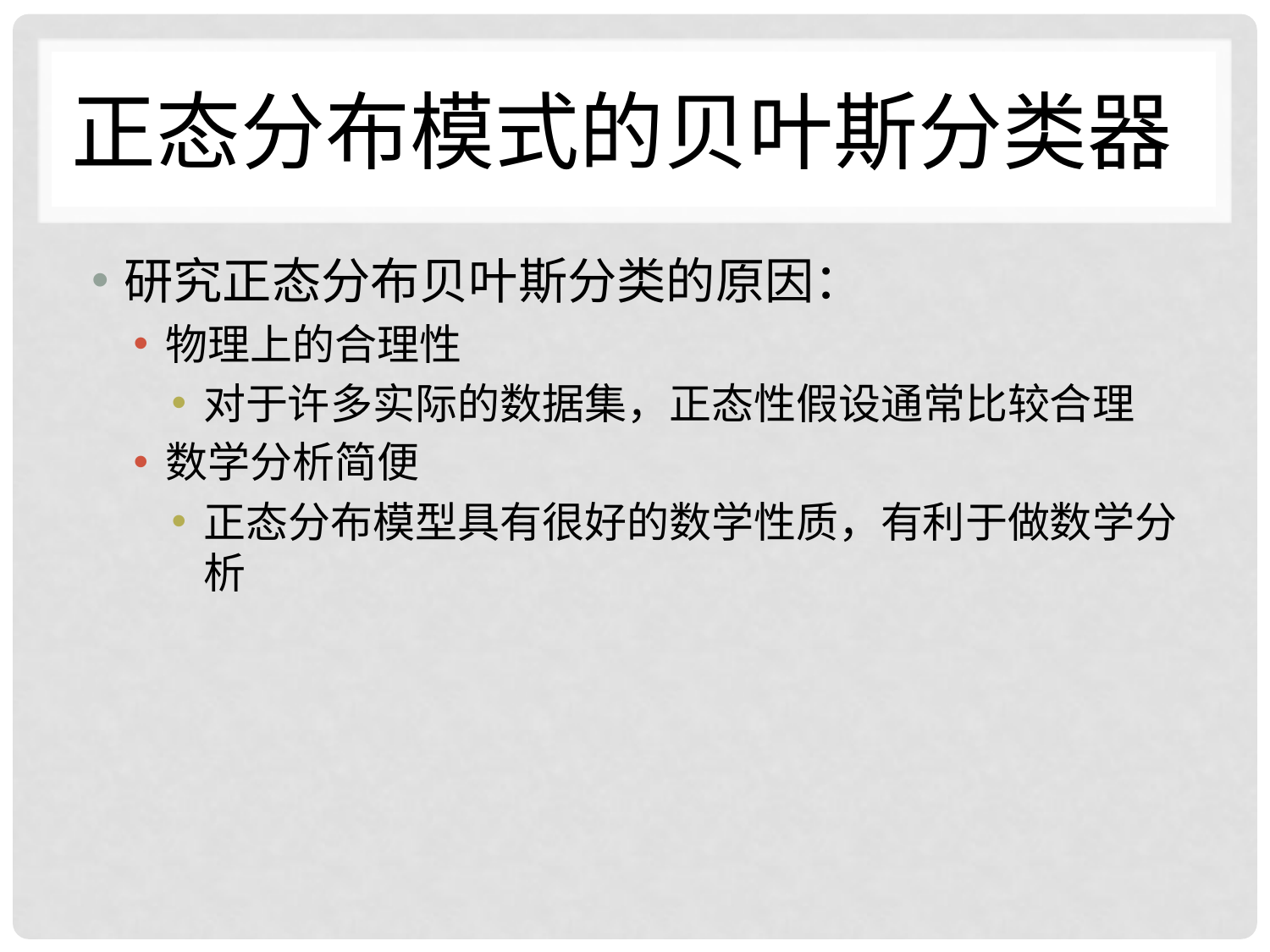

# 正态分布模式的贝叶斯分类器
研究正态分布贝叶斯分类的原因：
物理上的合理性
对于许多实际的数据集，正态性假设通常比较合理
数学分析简便
正态分布模型具有很好的数学性质，有利于做数学分析